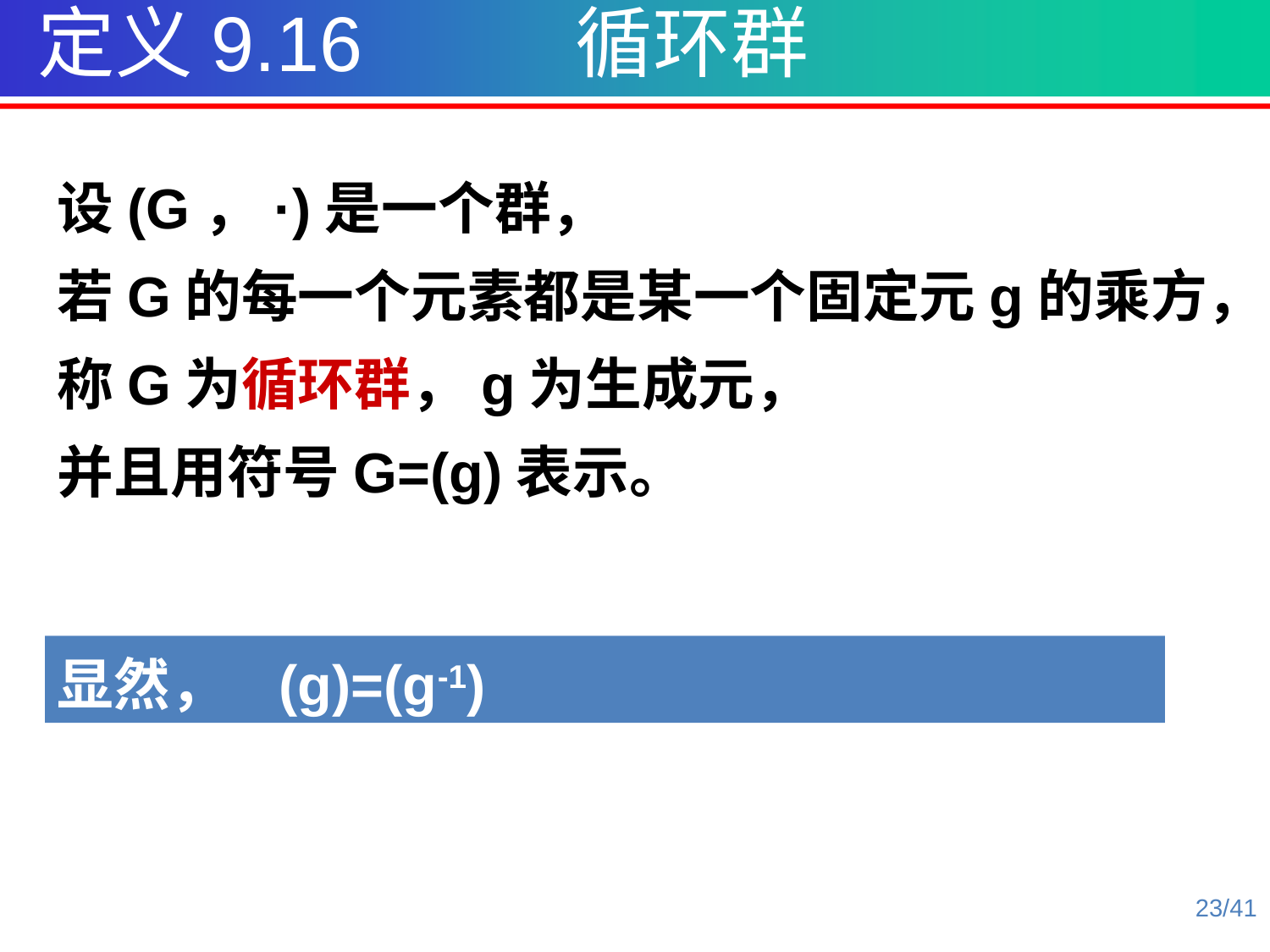

定义9.16         循环群
设(G，·)是一个群，
若G的每一个元素都是某一个固定元g的乘方，
称G为循环群，g为生成元，
并且用符号G=(g)表示。
显然，   (g)=(g-1)
23/41